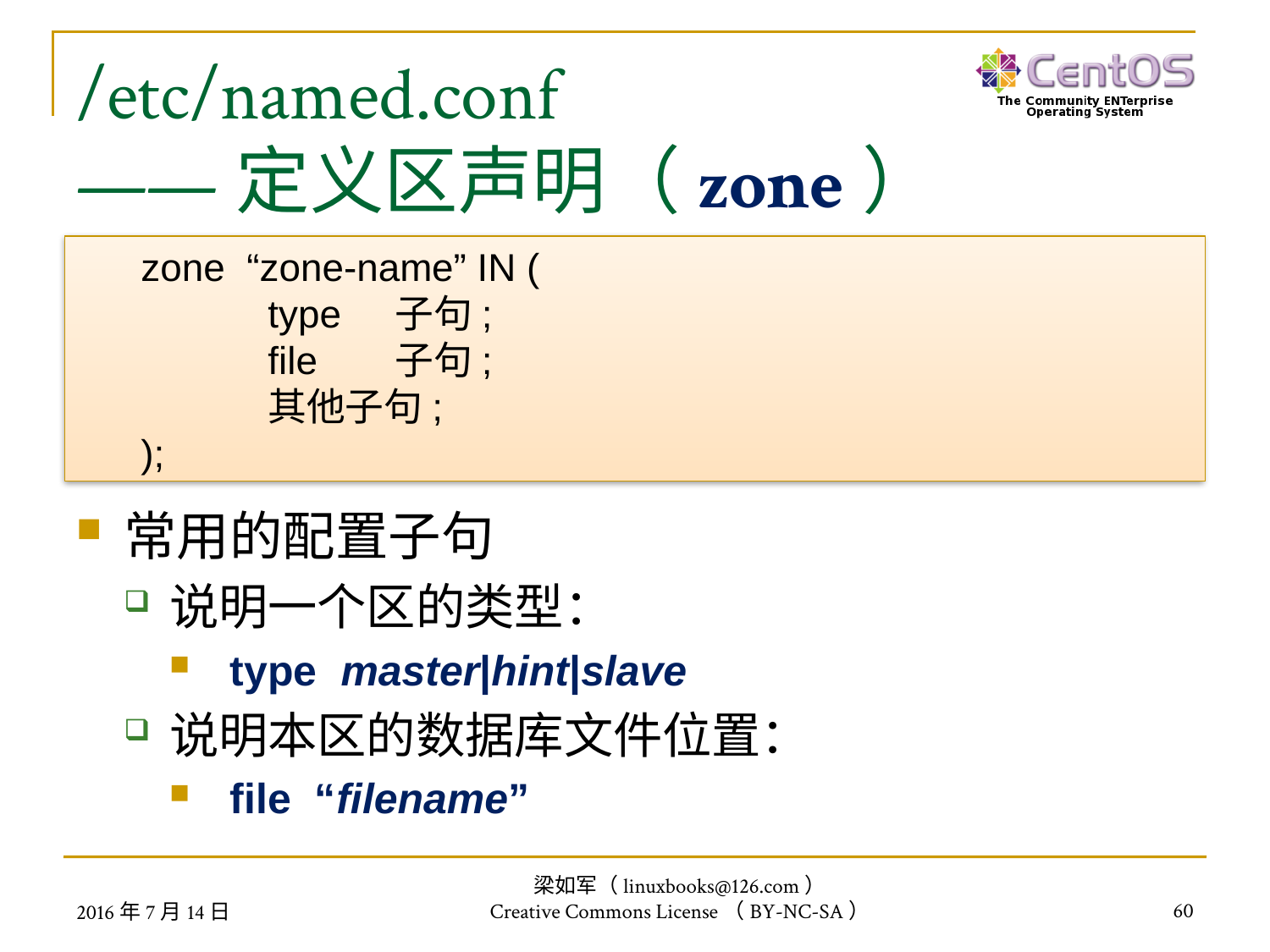

# /etc/named.conf ——定义区声明（zone）
zone  “zone-name” IN (
	type	子句;
	file	子句;
	其他子句;
);
常用的配置子句
说明一个区的类型：
 type  master|hint|slave
说明本区的数据库文件位置：
 file  “filename”

梁如军（linuxbooks@126.com）
Creative Commons License（BY-NC-SA）
2016年7月14日
60